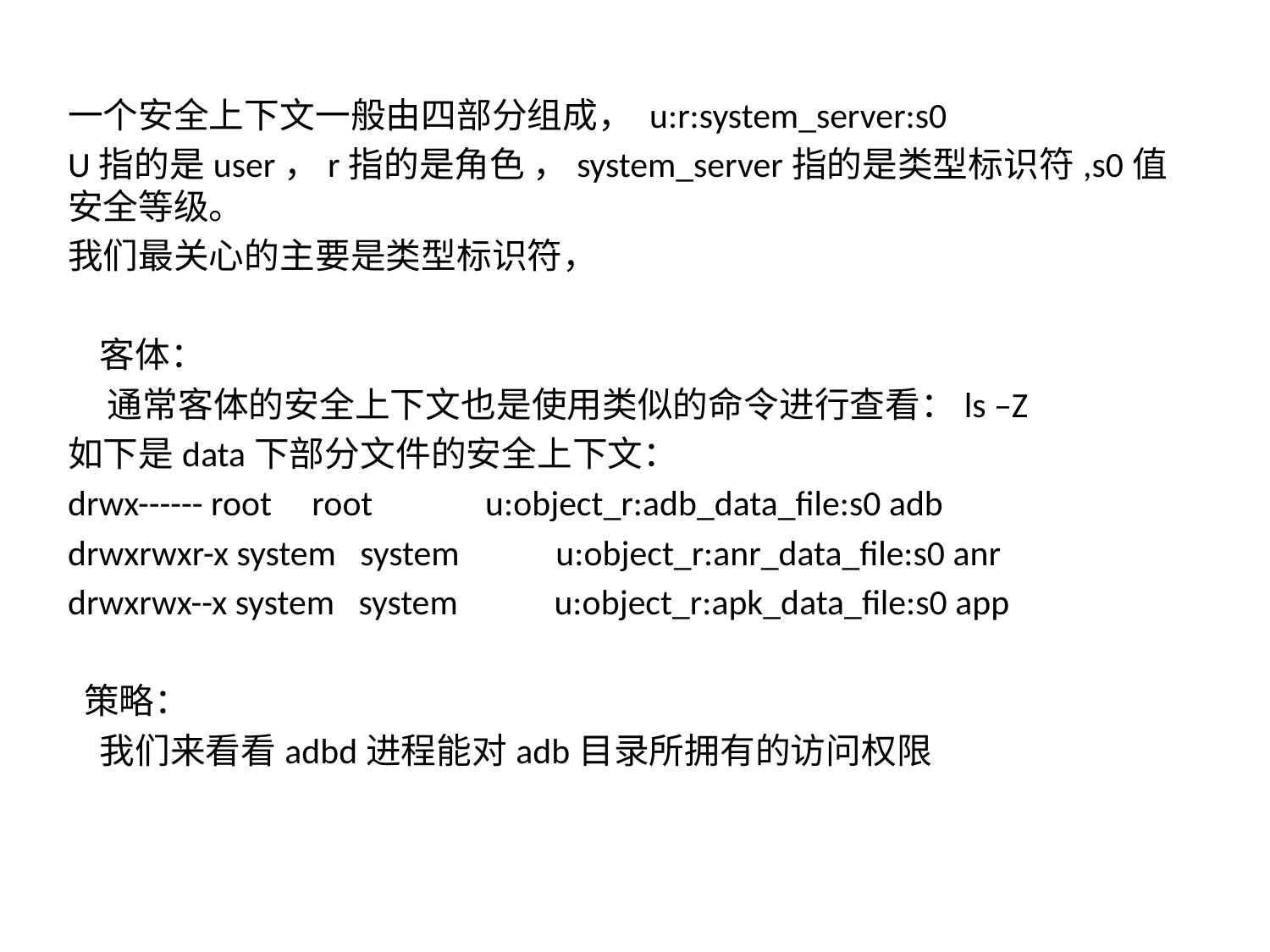

一个安全上下文一般由四部分组成， u:r:system_server:s0
U指的是user，r指的是角色 ，system_server指的是类型标识符,s0值安全等级。
我们最关心的主要是类型标识符，

   客体：
    通常客体的安全上下文也是使用类似的命令进行查看：ls –Z
如下是data下部分文件的安全上下文：
drwx------ root     root              u:object_r:adb_data_file:s0 adb
drwxrwxr-x system   system            u:object_r:anr_data_file:s0 anr
drwxrwx--x system   system            u:object_r:apk_data_file:s0 app

 策略：
   我们来看看adbd进程能对adb目录所拥有的访问权限